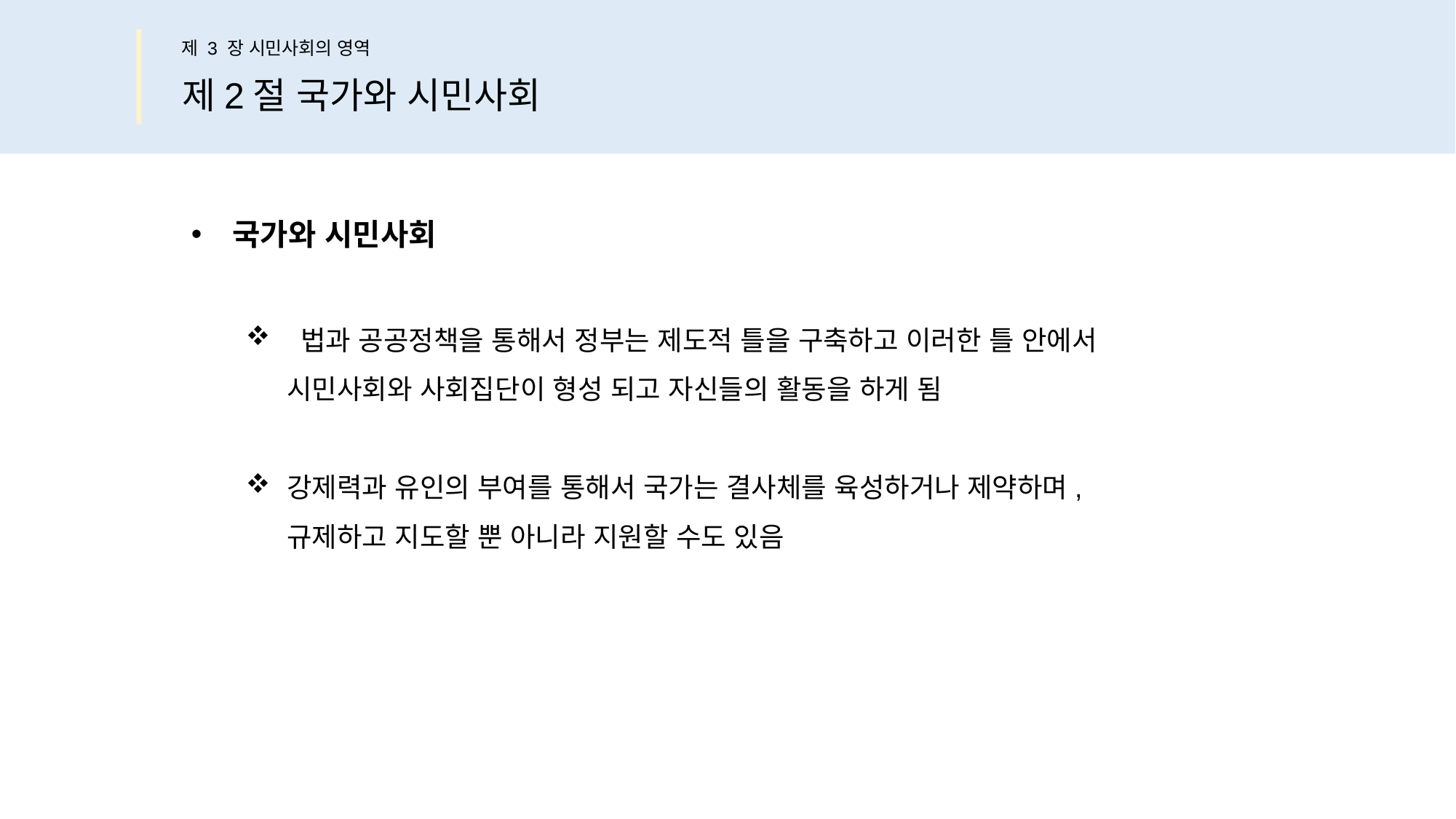

제 3 장 시민사회의 영역
제2절 국가와 시민사회
국가와 시민사회

 법과 공공정책을 통해서 정부는 제도적 틀을 구축하고 이러한 틀 안에서
시민사회와 사회집단이 형성 되고 자신들의 활동을 하게 됨

강제력과 유인의 부여를 통해서 국가는 결사체를 육성하거나 제약하며,
규제하고 지도할 뿐 아니라 지원할 수도 있음